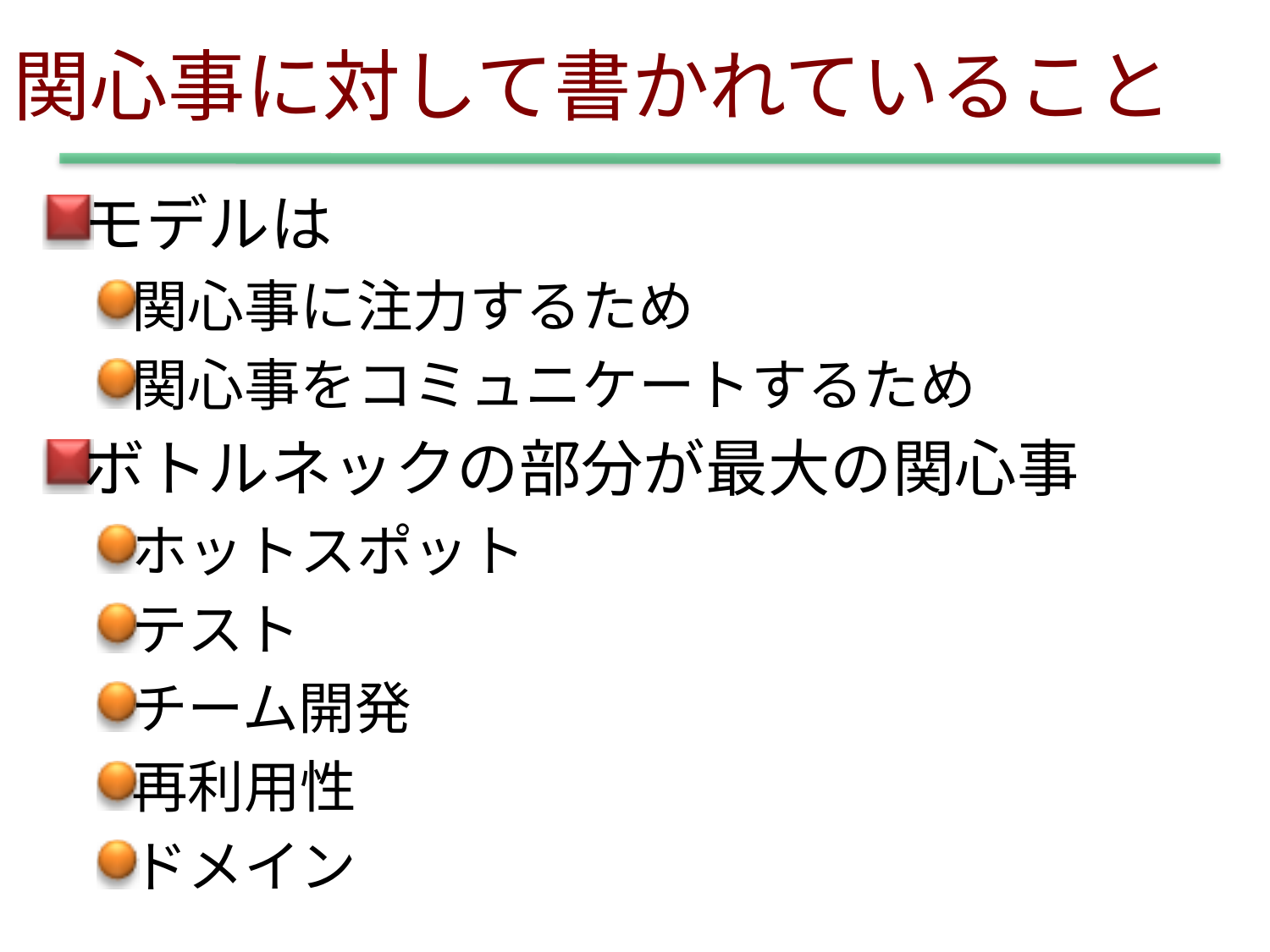

# 関心事に対して書かれていること
モデルは
関心事に注力するため
関心事をコミュニケートするため
ボトルネックの部分が最大の関心事
ホットスポット
テスト
チーム開発
再利用性
ドメイン